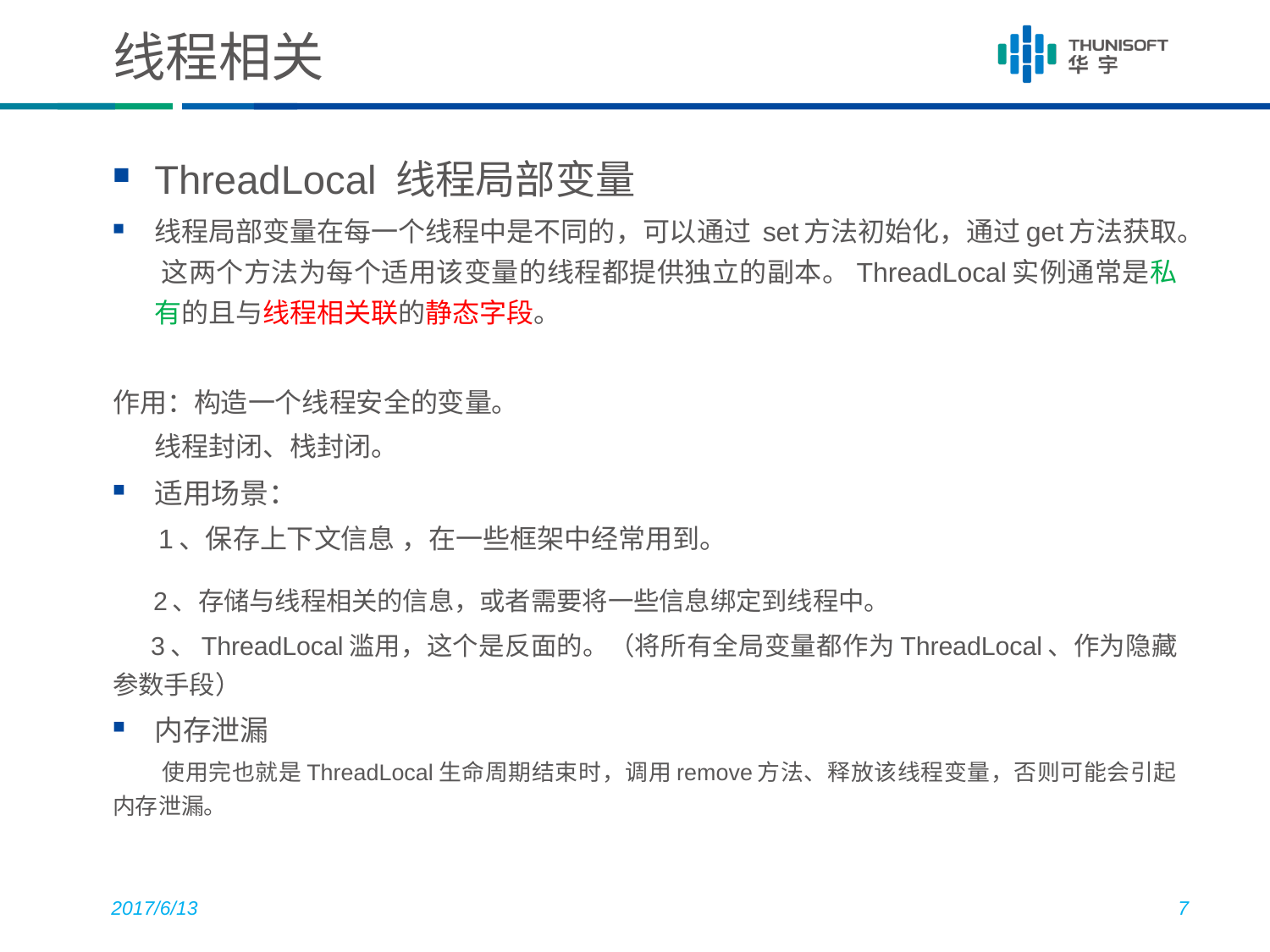

# 线程相关
ThreadLocal 线程局部变量
线程局部变量在每一个线程中是不同的，可以通过 set方法初始化，通过get方法获取。 这两个方法为每个适用该变量的线程都提供独立的副本。ThreadLocal实例通常是私有的且与线程相关联的静态字段。

作用：构造一个线程安全的变量。
      线程封闭、栈封闭。
适用场景：
      1、保存上下文信息 ，在一些框架中经常用到。
    2、存储与线程相关的信息，或者需要将一些信息绑定到线程中。
     3、ThreadLocal滥用，这个是反面的。（将所有全局变量都作为ThreadLocal、作为隐藏参数手段）
内存泄漏
        使用完也就是ThreadLocal生命周期结束时，调用remove方法、释放该线程变量，否则可能会引起内存泄漏。

2017/6/13
7